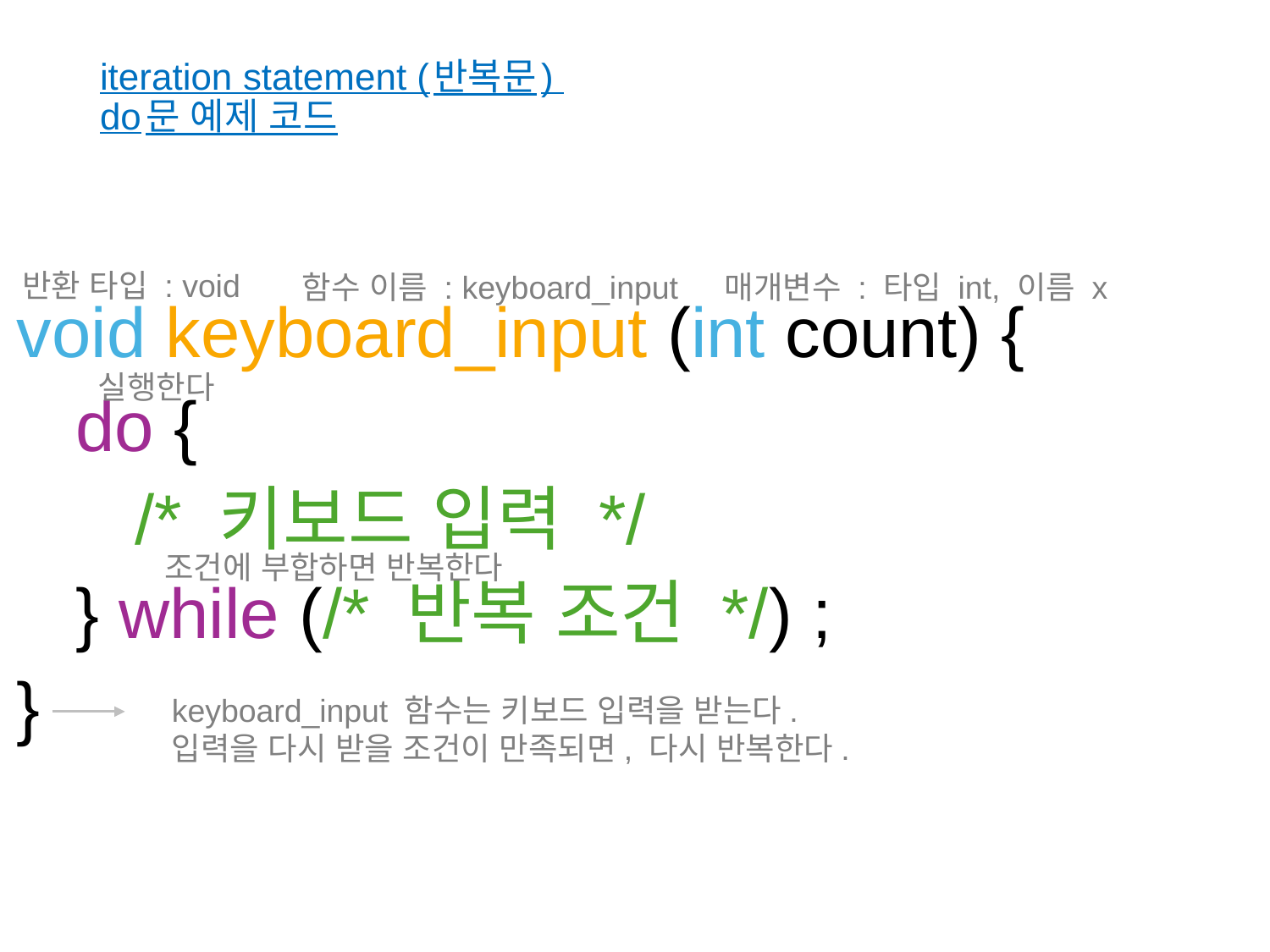

# iteration statement (반복문) do문 예제 코드
반환 타입 : void
함수 이름 : keyboard_input
매개변수 : 타입 int, 이름 x
void keyboard_input (int count) {
   do {
      /* 키보드 입력 */
   } while (/* 반복 조건 */) ;
}
실행한다
조건에 부합하면 반복한다
keyboard_input 함수는 키보드 입력을 받는다.
입력을 다시 받을 조건이 만족되면, 다시 반복한다.